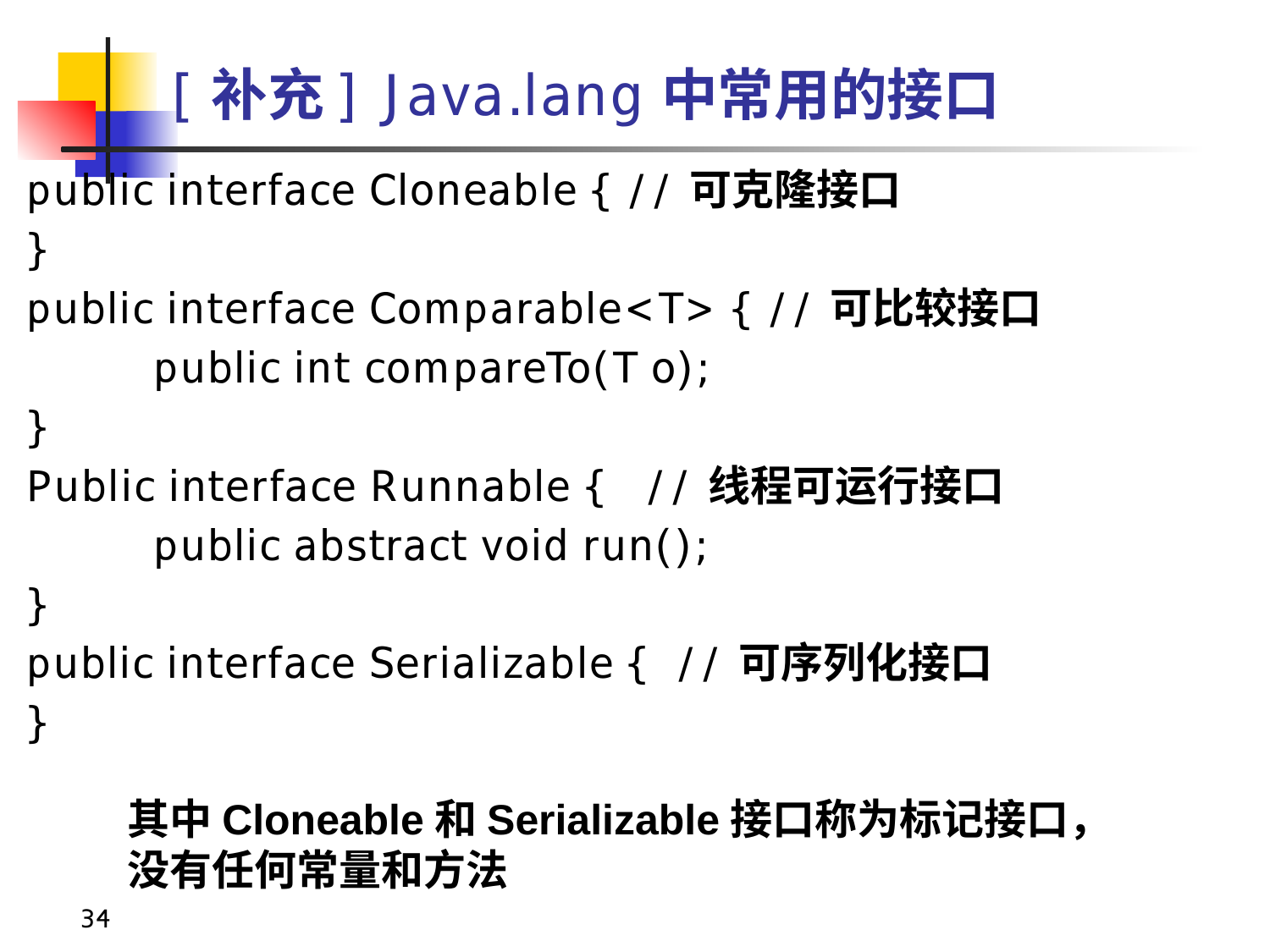

# [补充] Java.lang中常用的接口
public interface Cloneable { //可克隆接口
}
public interface Comparable<T> { //可比较接口
	public int compareTo(T o);
}
Public interface Runnable {   //线程可运行接口
	public abstract void run();
}
public interface Serializable {  //可序列化接口
}

其中Cloneable和Serializable接口称为标记接口，没有任何常量和方法
34